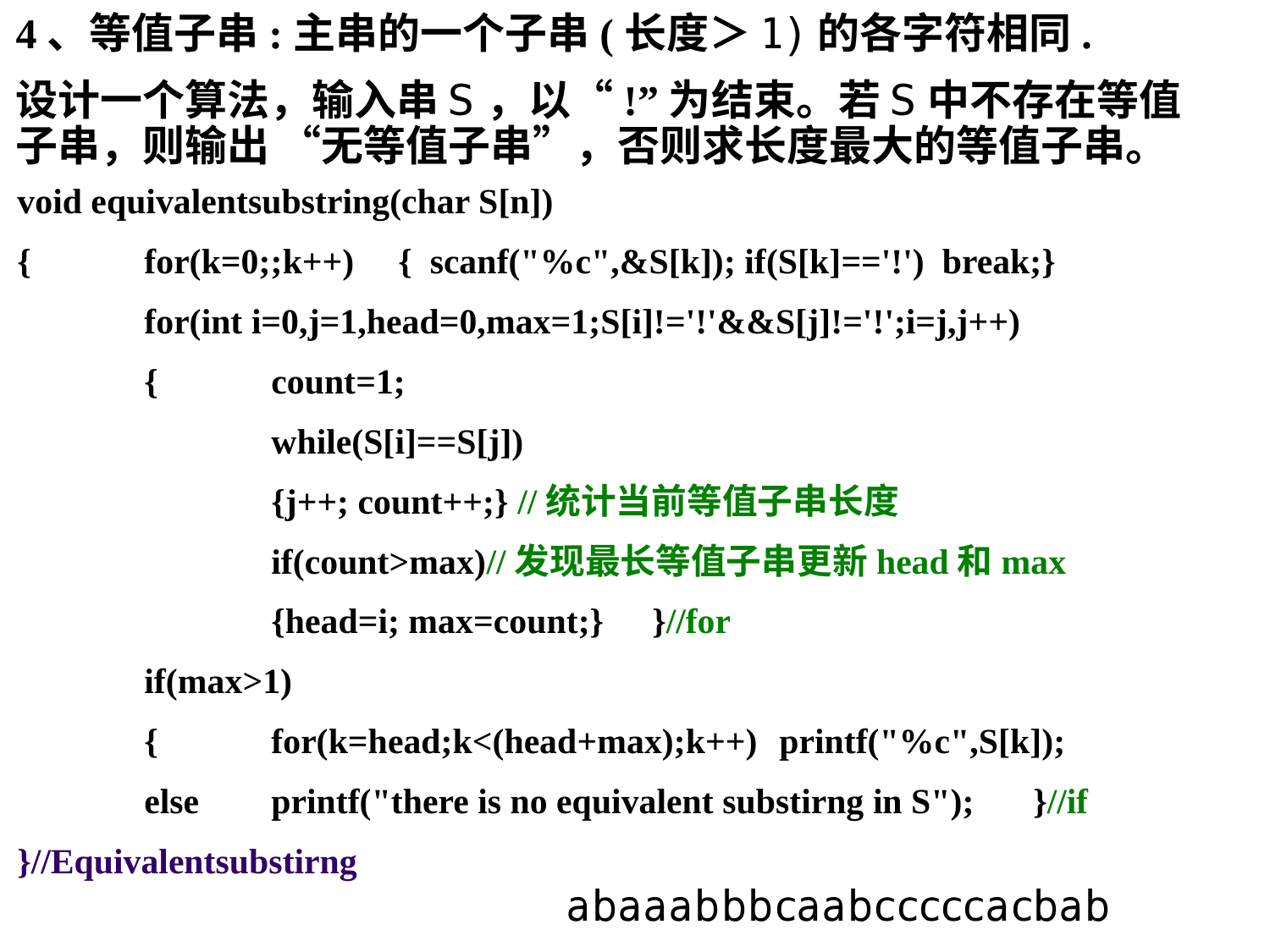

4、等值子串:主串的一个子串(长度＞1)的各字符相同.
设计一个算法，输入串S，以“!”为结束。若S中不存在等值子串，则输出 “无等值子串”，否则求长度最大的等值子串。
void equivalentsubstring(char S[n])
{	for(k=0;;k++)	{  scanf("%c",&S[k]); if(S[k]=='!')  break;}
	for(int i=0,j=1,head=0,max=1;S[i]!='!'&&S[j]!='!';i=j,j++)
	{	count=1;
		while(S[i]==S[j])
		{j++; count++;} //统计当前等值子串长度
		if(count>max)//发现最长等值子串更新head和max
		{head=i; max=count;}	}//for
	if(max>1)
	{	for(k=head;k<(head+max);k++)	printf("%c",S[k]);
	else	printf("there is no equivalent substirng in S");	}//if
}//Equivalentsubstirng
abaaabbbcaabcccccacbab